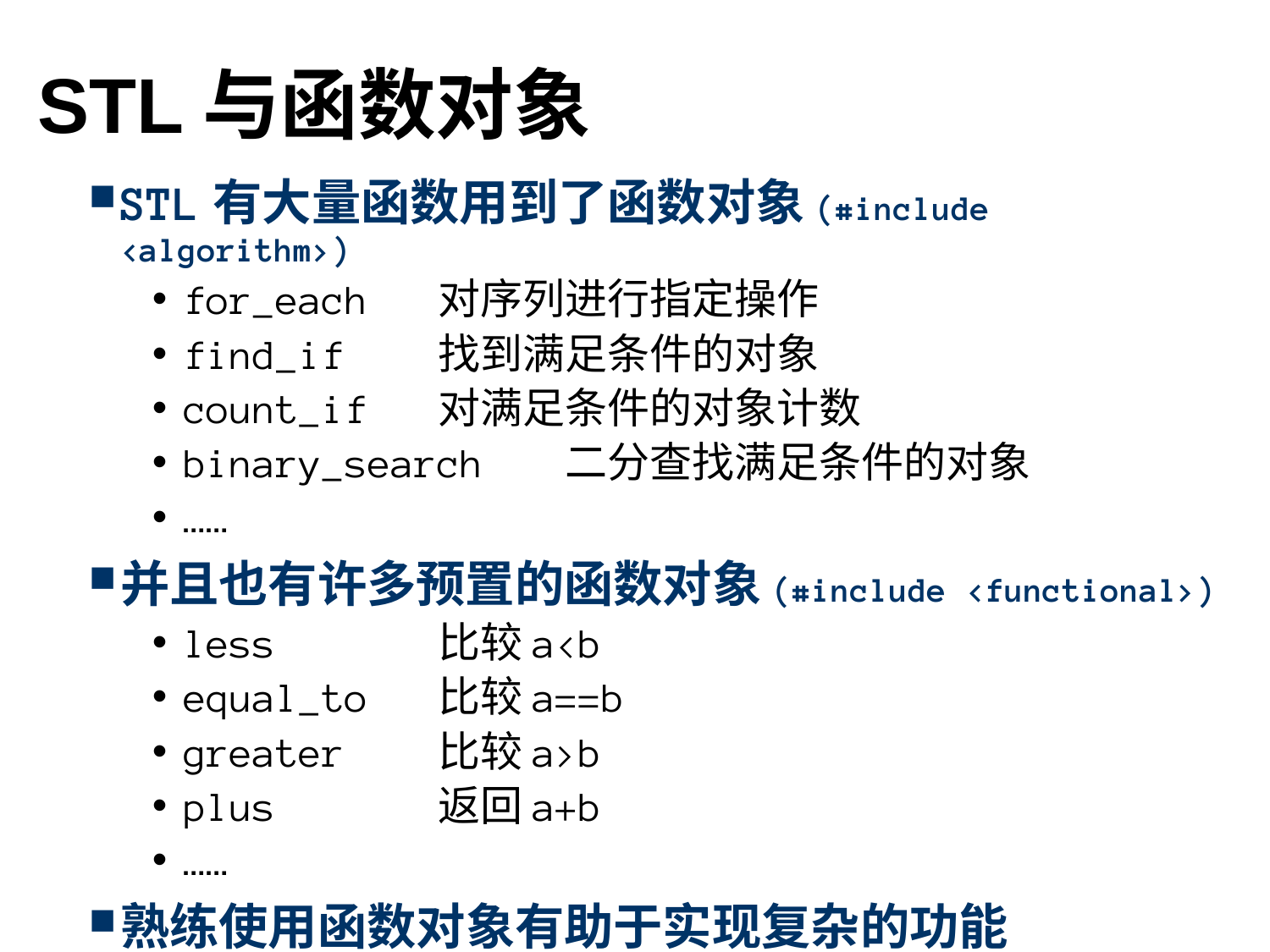

# STL与函数对象
STL有大量函数用到了函数对象(#include <algorithm>)
for_each	对序列进行指定操作
find_if	找到满足条件的对象
count_if	对满足条件的对象计数
binary_search	二分查找满足条件的对象
……
并且也有许多预置的函数对象(#include <functional>)
less		比较a<b
equal_to	比较a==b
greater	比较a>b
plus		返回a+b
……
熟练使用函数对象有助于实现复杂的功能
34